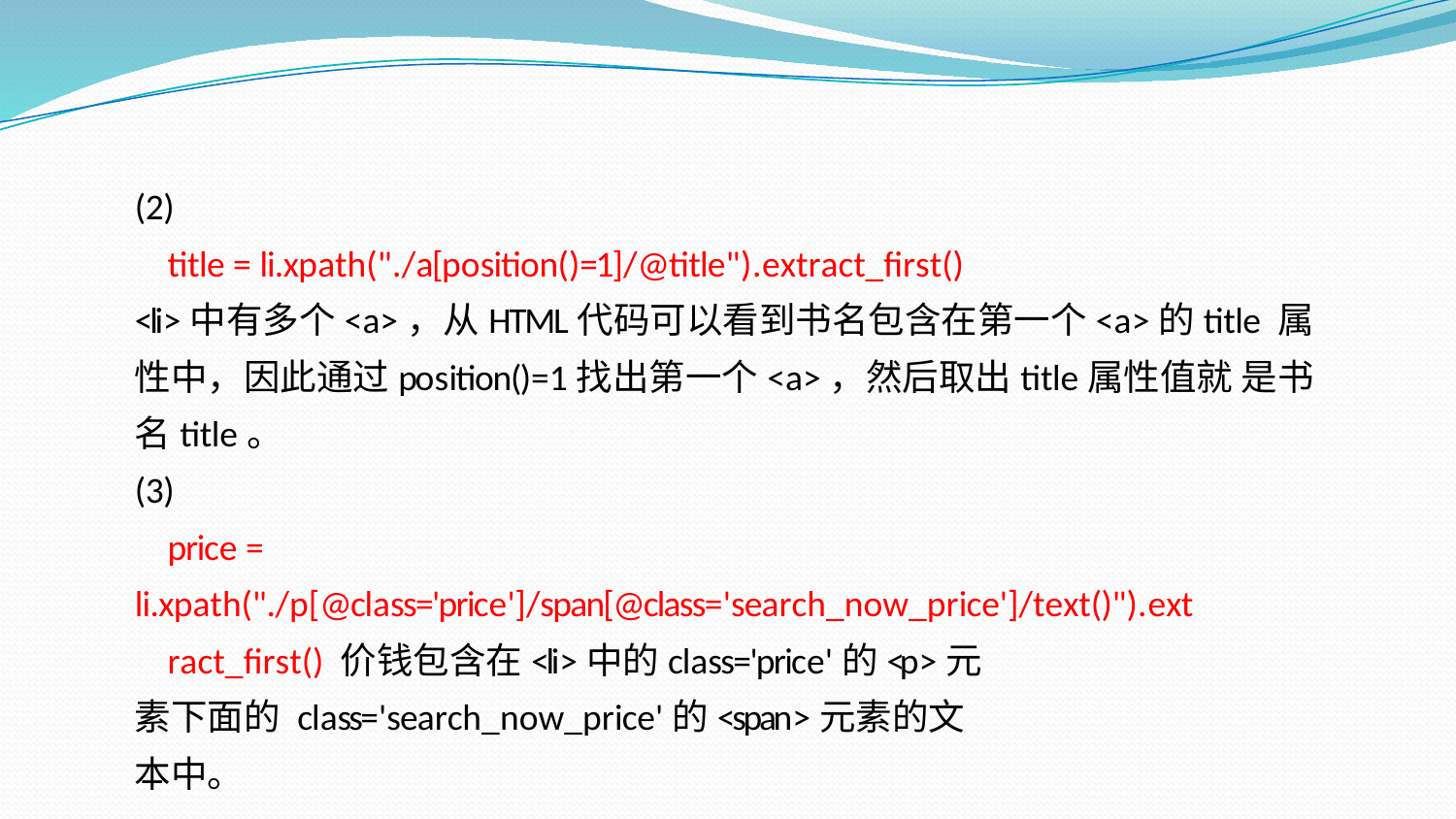

(2)
title = li.xpath("./a[position()=1]/@title").extract_first()
<li>中有多个<a>，从HTML代码可以看到书名包含在第一个<a>的title 属性中，因此通过position()=1找出第一个<a>，然后取出title属性值就 是书名title。
(3)
price = li.xpath("./p[@class='price']/span[@class='search_now_price']/text()").ext
ract_first() 价钱包含在<li>中的class='price'的<p>元素下面的 class='search_now_price'的<span>元素的文本中。